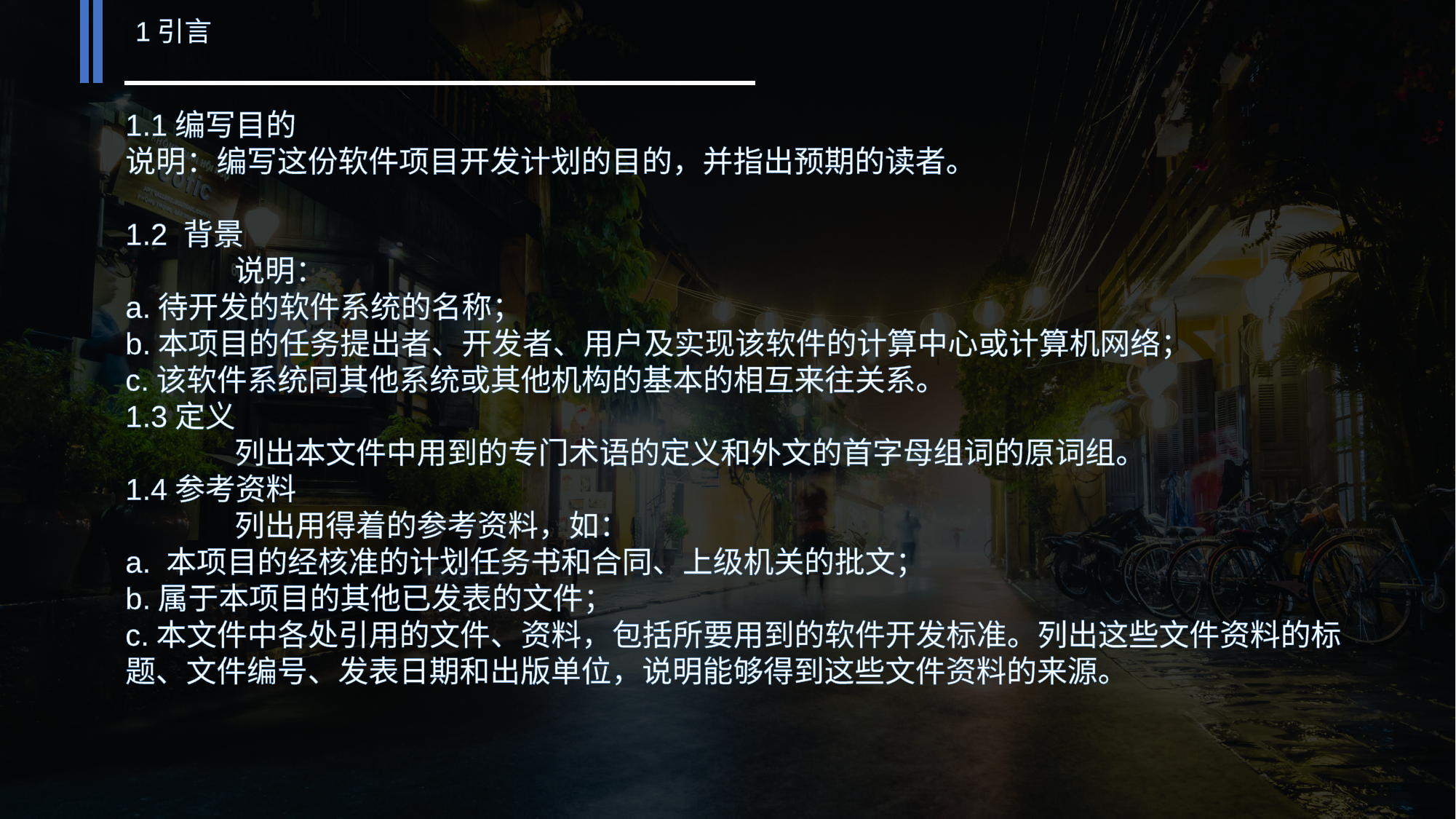

1引言
1.1编写目的
说明：编写这份软件项目开发计划的目的，并指出预期的读者。

1.2 背景
	说明：
a.待开发的软件系统的名称；
b.本项目的任务提出者、开发者、用户及实现该软件的计算中心或计算机网络；
c.该软件系统同其他系统或其他机构的基本的相互来往关系。
1.3定义
	列出本文件中用到的专门术语的定义和外文的首字母组词的原词组。
1.4参考资料
	列出用得着的参考资料，如：
a. 本项目的经核准的计划任务书和合同、上级机关的批文；
b.属于本项目的其他已发表的文件；
c.本文件中各处引用的文件、资料，包括所要用到的软件开发标准。列出这些文件资料的标题、文件编号、发表日期和出版单位，说明能够得到这些文件资料的来源。